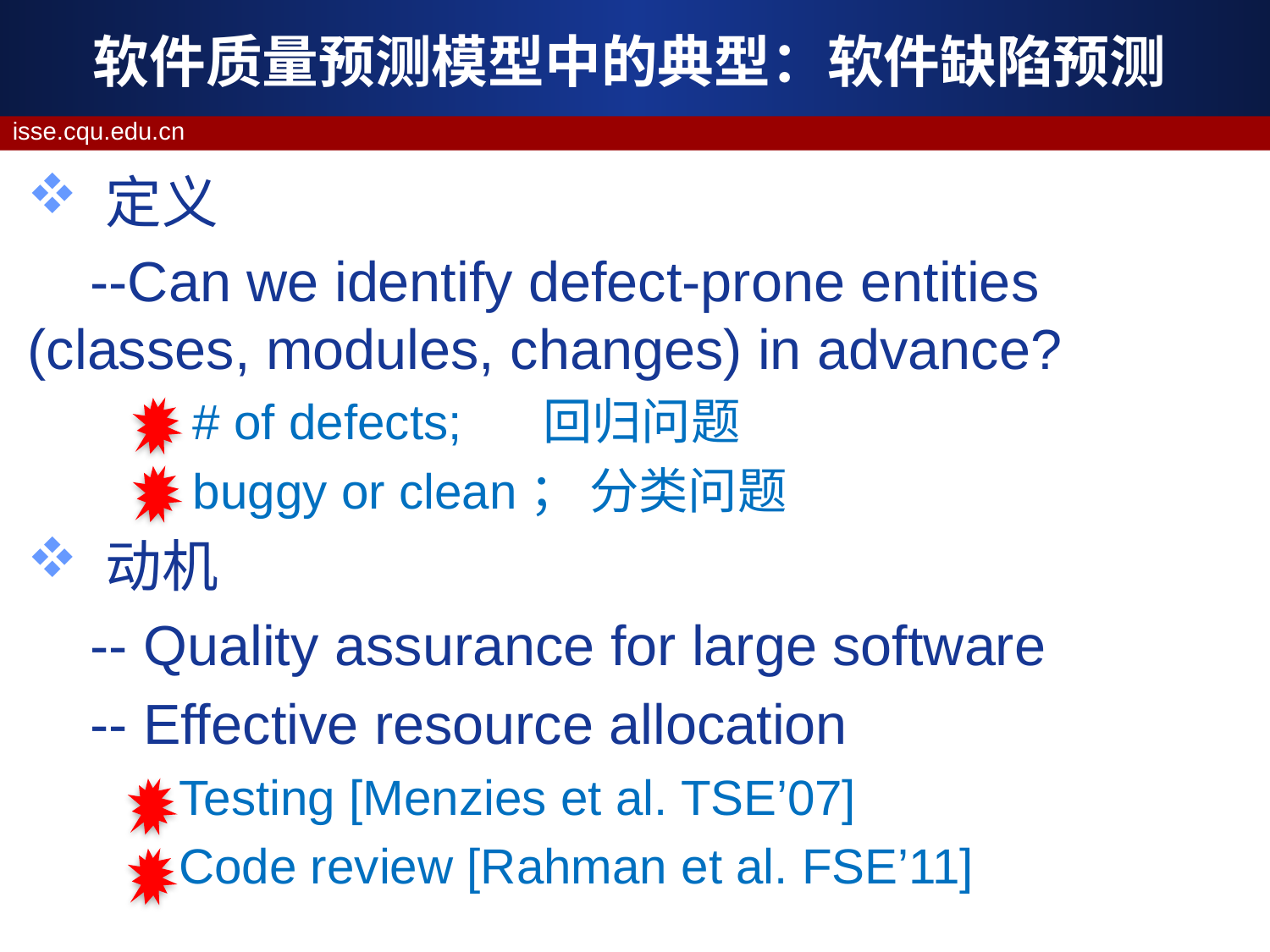

# 软件质量预测模型中的典型：软件缺陷预测
 定义
    --Can we identify defect-prone entities (classes, modules, changes) in advance?
            # of defects;     回归问题
            buggy or clean； 分类问题
 动机
    -- Quality assurance for large software
    -- Effective resource allocation
           Testing [Menzies et al. TSE’07]
           Code review [Rahman et al. FSE’11]